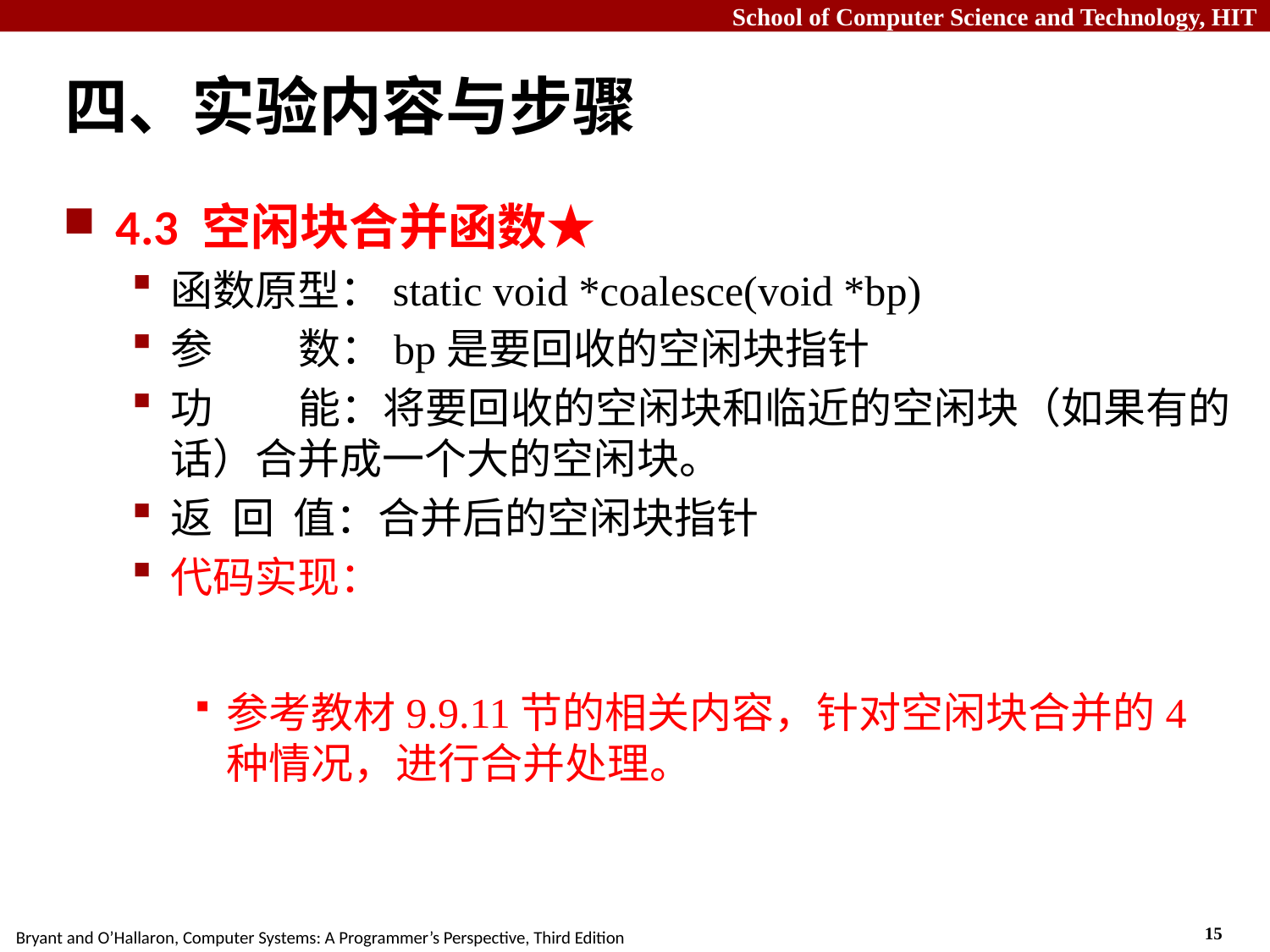

# 四、实验内容与步骤
4.3 空闲块合并函数★
函数原型：static void *coalesce(void *bp)
参         数：bp是要回收的空闲块指针
功         能：将要回收的空闲块和临近的空闲块（如果有的话）合并成一个大的空闲块。
返  回  值：合并后的空闲块指针
代码实现：

参考教材9.9.11节的相关内容，针对空闲块合并的4种情况，进行合并处理。